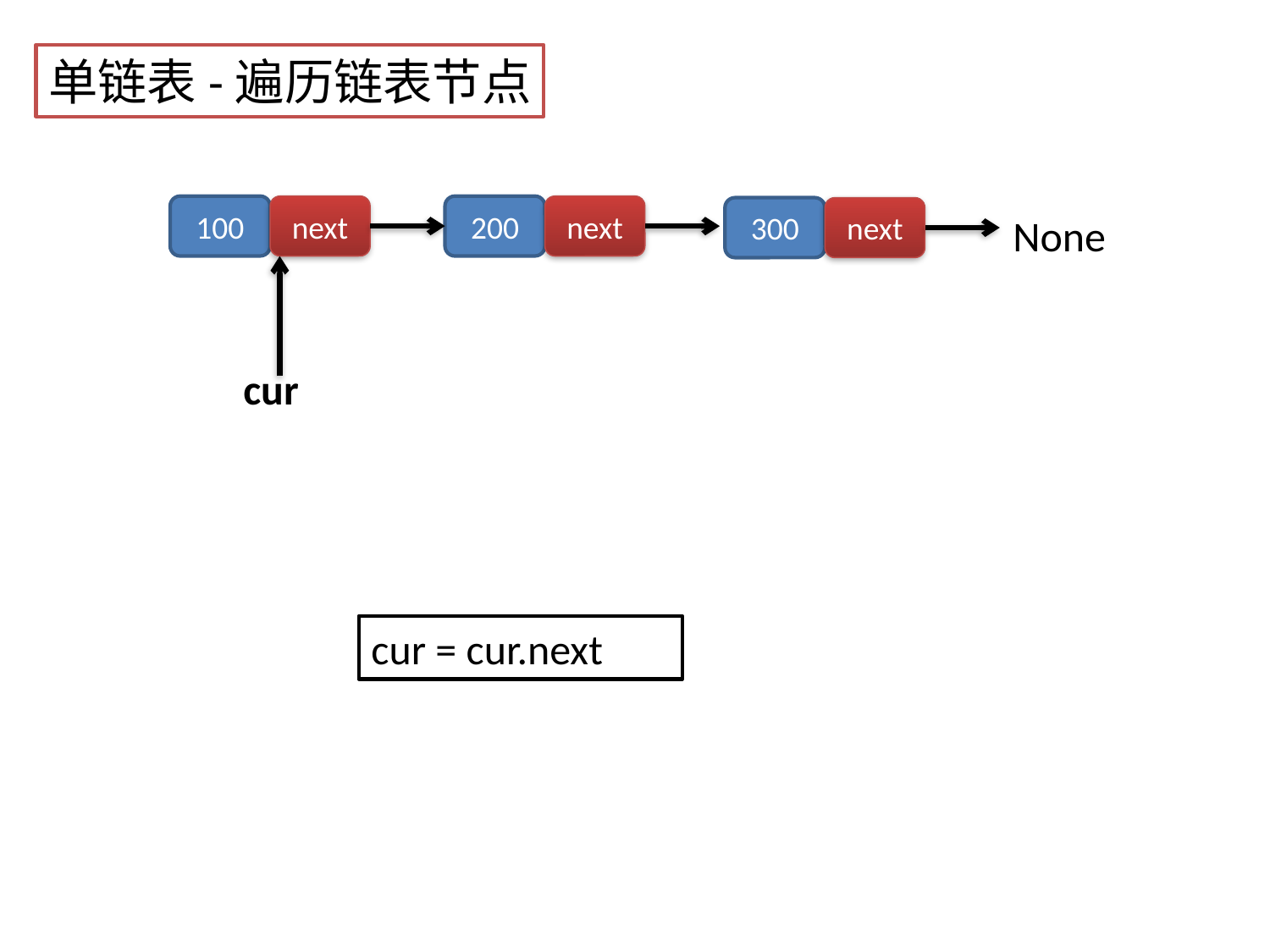

单链表-遍历链表节点
100
next
200
next
300
next
None
cur
cur = cur.next